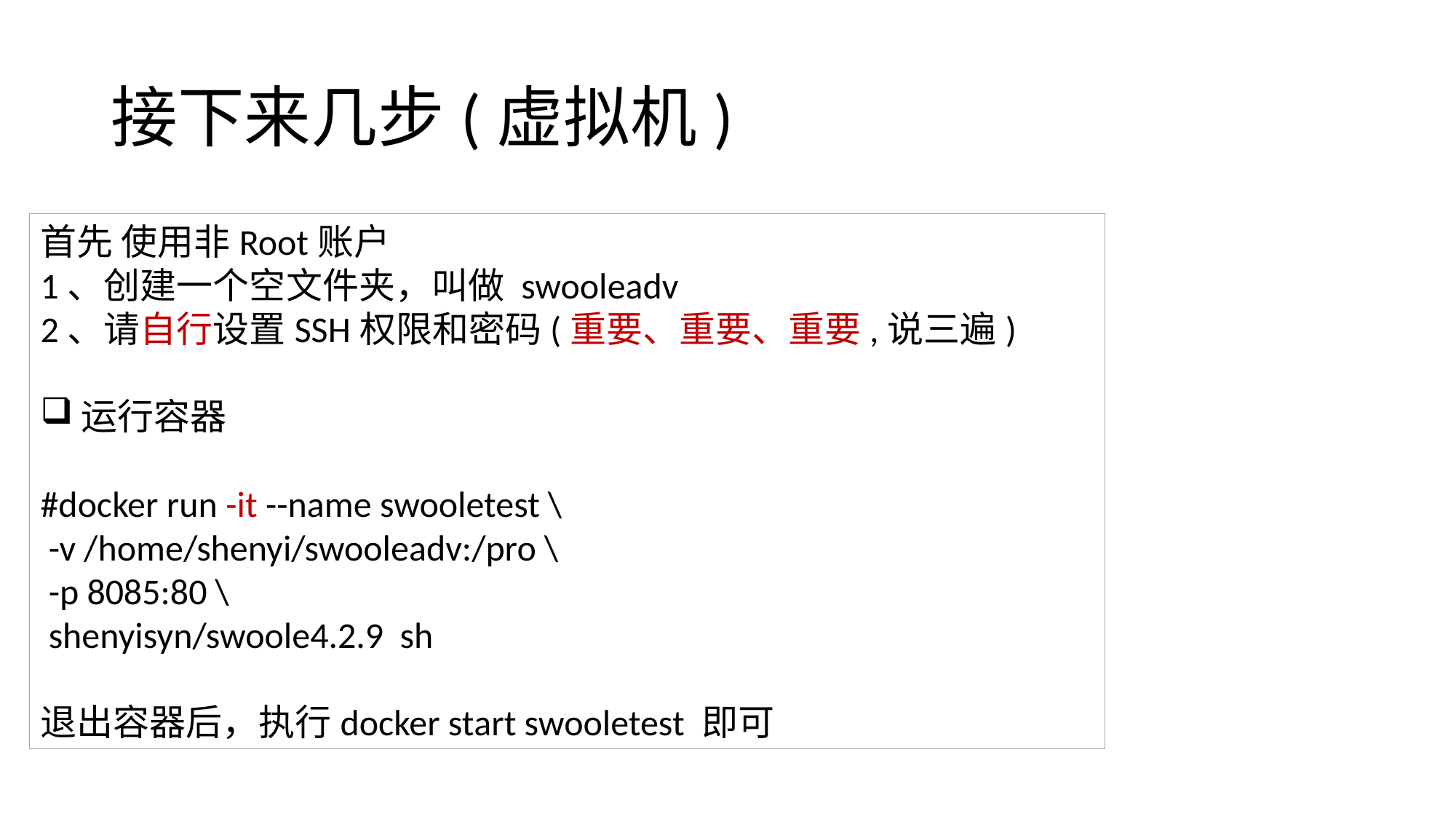

# 接下来几步(虚拟机)
首先 使用非Root账户
1、创建一个空文件夹，叫做 swooleadv
2、请自行设置SSH权限和密码(重要、重要、重要,说三遍)

运行容器

#docker run -it --name swooletest \
 -v /home/shenyi/swooleadv:/pro \
 -p 8085:80 \
 shenyisyn/swoole4.2.9  sh

退出容器后，执行docker start swooletest 即可